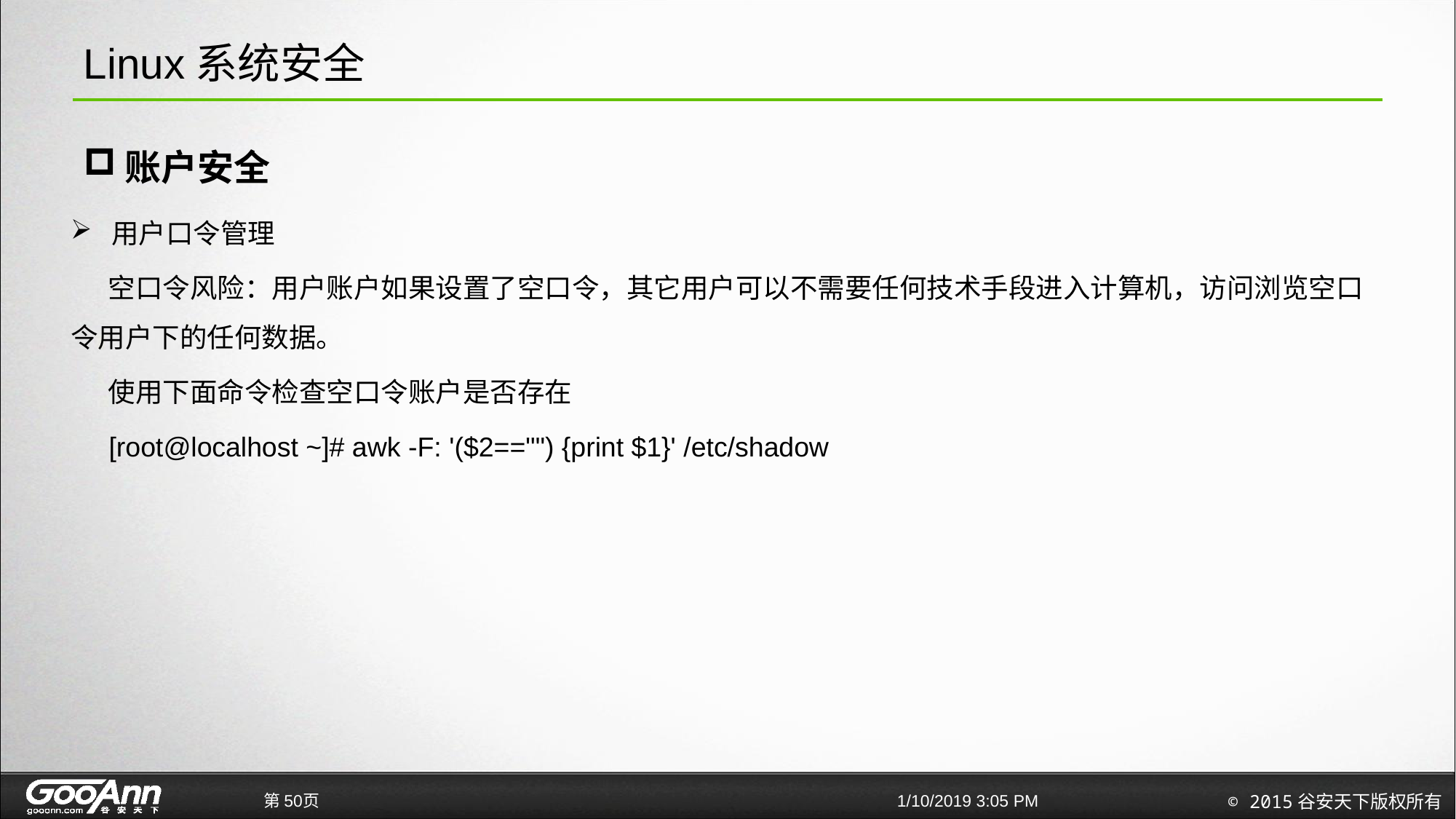

# Linux系统安全
账户安全
用户口令管理
     空口令风险：用户账户如果设置了空口令，其它用户可以不需要任何技术手段进入计算机，访问浏览空口令用户下的任何数据。
     使用下面命令检查空口令账户是否存在
     [root@localhost ~]# awk -F: '($2=="") {print $1}' /etc/shadow